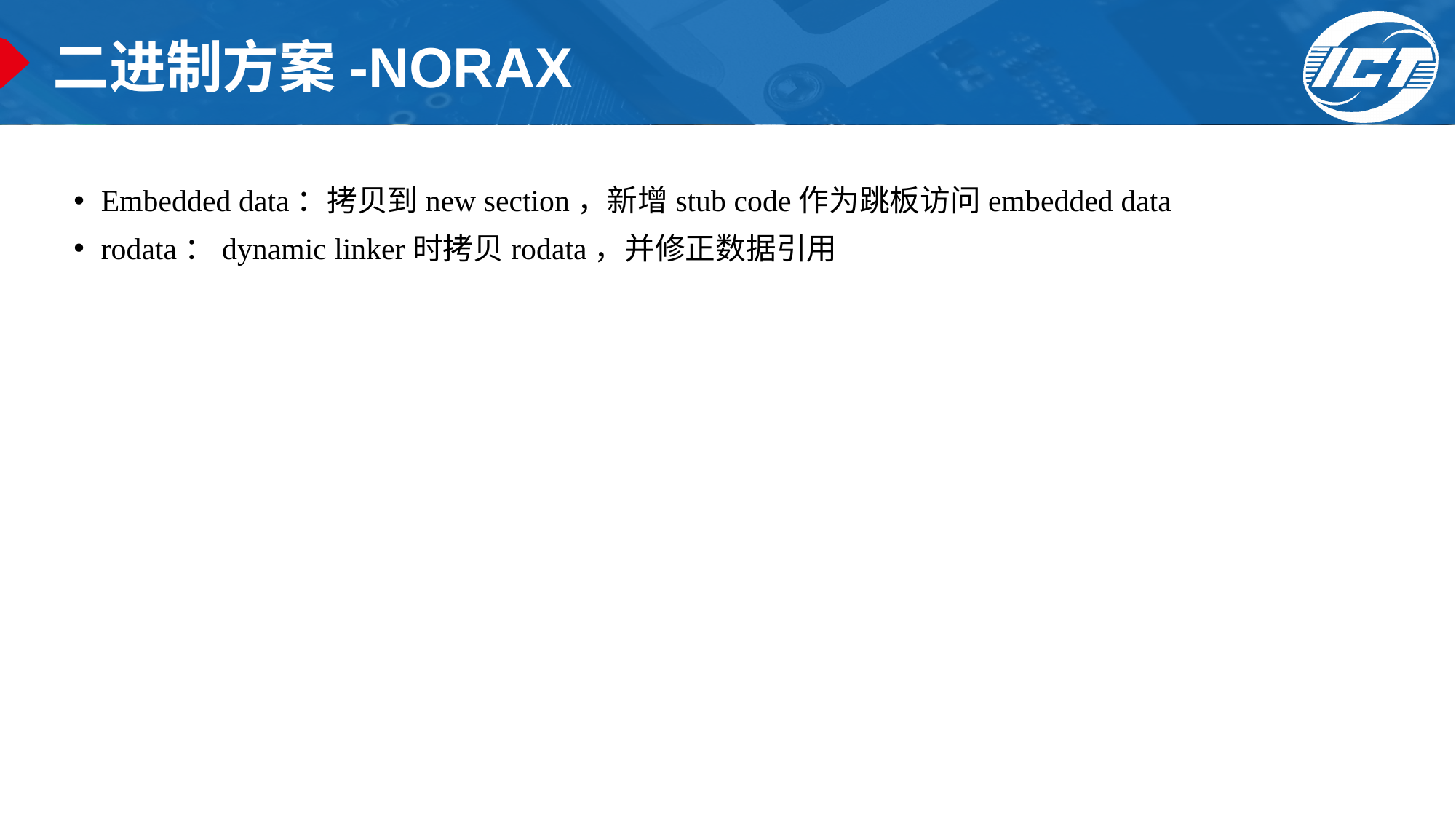

# 二进制方案-NORAX
Embedded data：拷贝到new section，新增stub code作为跳板访问embedded data
rodata：dynamic linker时拷贝rodata，并修正数据引用